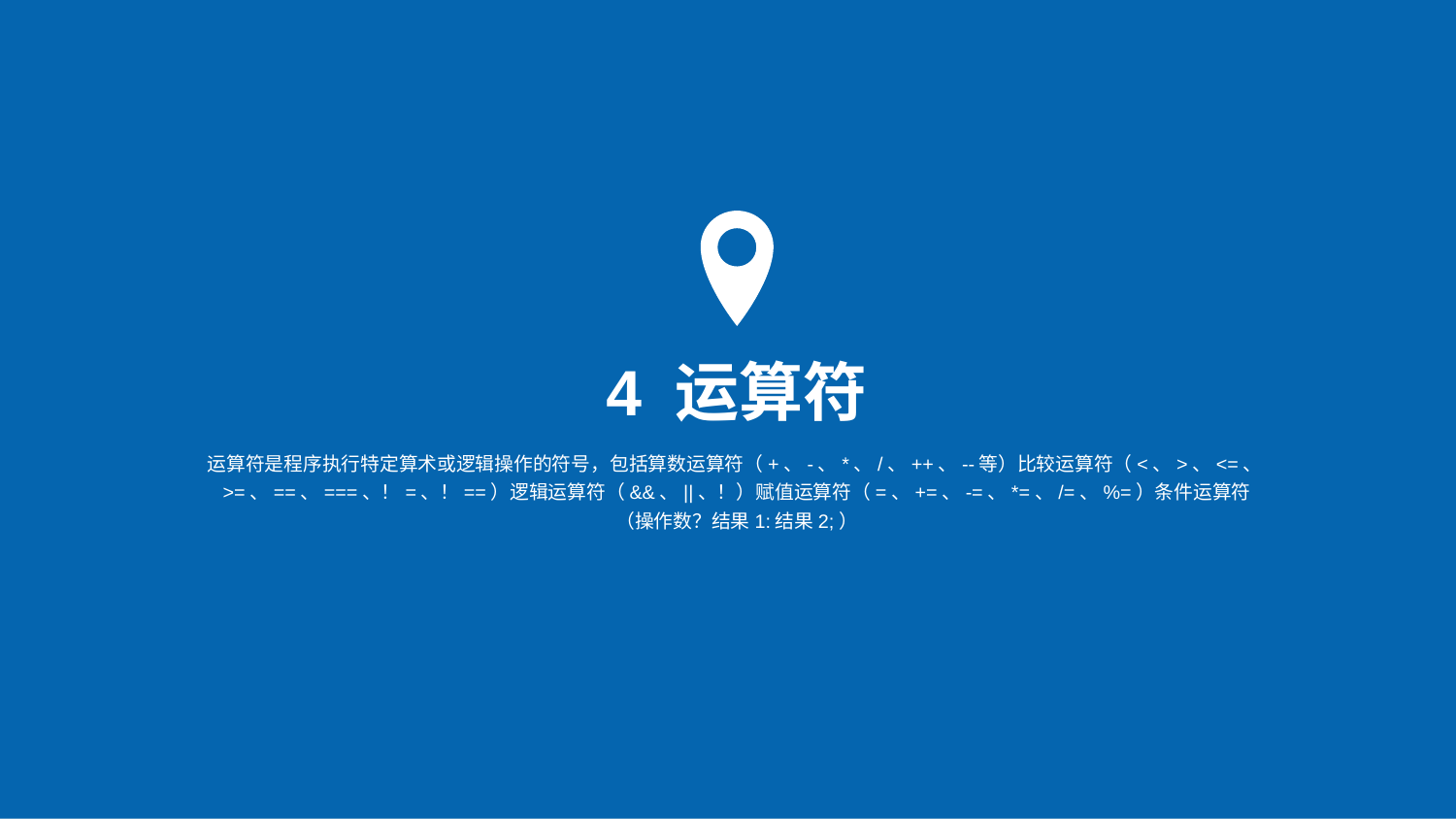

4 运算符
运算符是程序执行特定算术或逻辑操作的符号，包括算数运算符（+、-、*、/、++、--等）比较运算符（<、>、<=、>=、==、===、！=、！==）逻辑运算符（&&、||、！）赋值运算符（=、+=、-=、*=、/=、%=）条件运算符（操作数？结果1:结果2;）